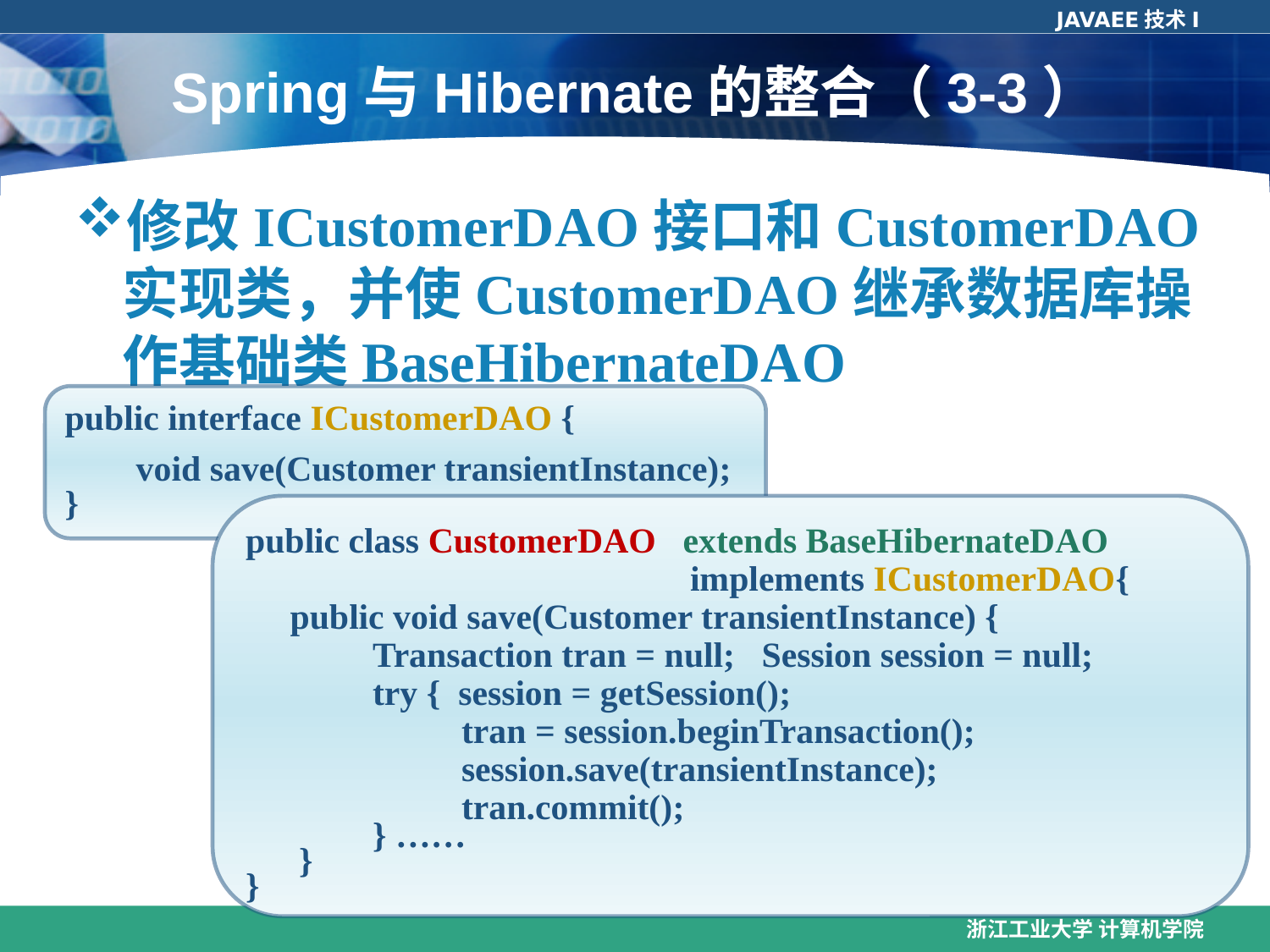

# Spring与Hibernate的整合（3-3）
修改ICustomerDAO接口和CustomerDAO实现类，并使CustomerDAO继承数据库操作基础类BaseHibernateDAO
public interface ICustomerDAO {
        void save(Customer transientInstance);
}
public class CustomerDAO   extends BaseHibernateDAO
                                                  implements ICustomerDAO{
     public void save(Customer transientInstance) {
	Transaction tran = null;   Session session = null;
	try {  session = getSession();
	          tran = session.beginTransaction();
	          session.save(transientInstance);
	          tran.commit();
	} ……
      }
}